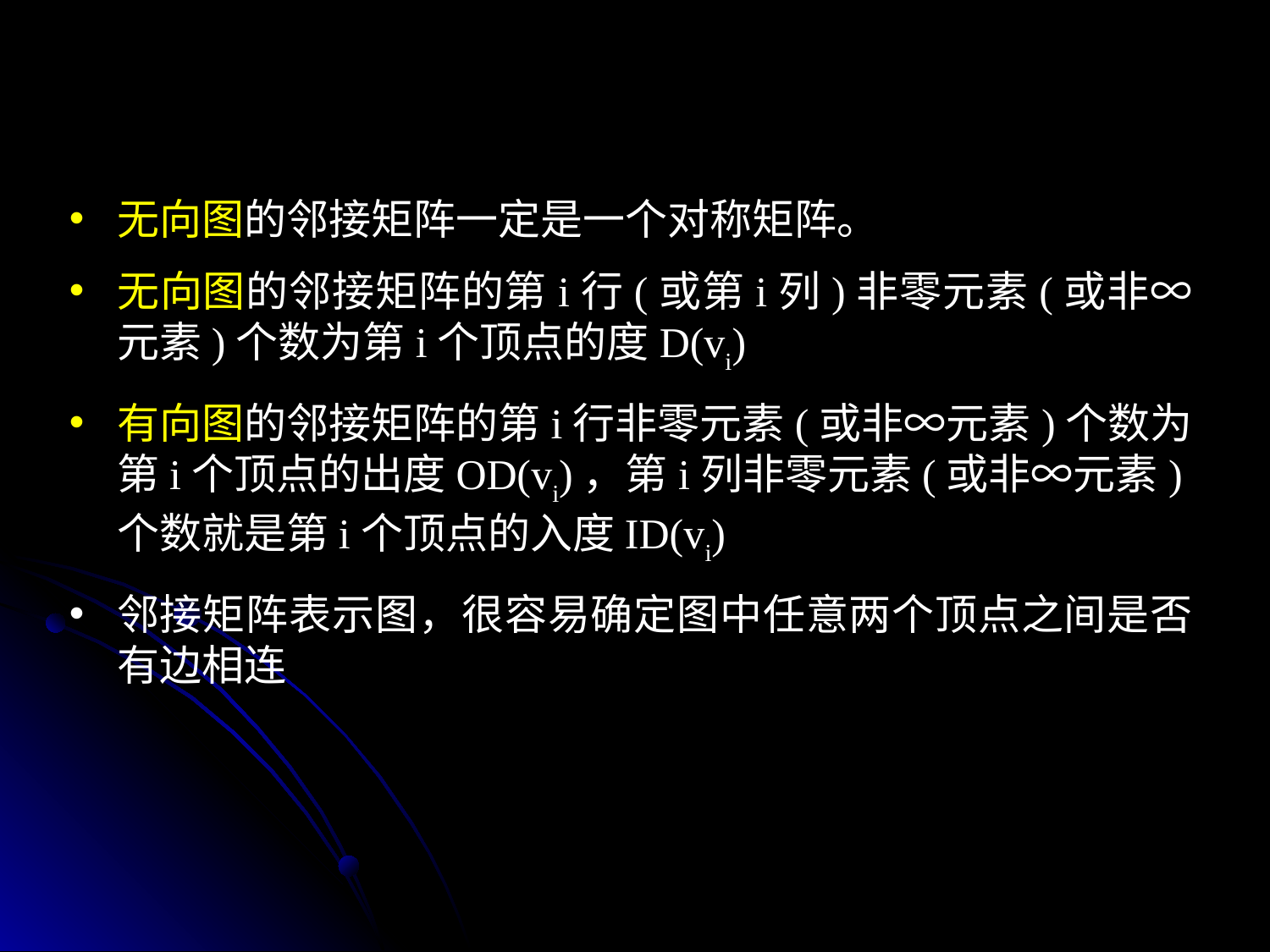

无向图的邻接矩阵一定是一个对称矩阵。
无向图的邻接矩阵的第i行(或第i列)非零元素(或非∞元素)个数为第i个顶点的度D(vi)
有向图的邻接矩阵的第i行非零元素(或非∞元素)个数为第i个顶点的出度OD(vi)，第i列非零元素(或非∞元素)个数就是第i个顶点的入度ID(vi)
邻接矩阵表示图，很容易确定图中任意两个顶点之间是否有边相连